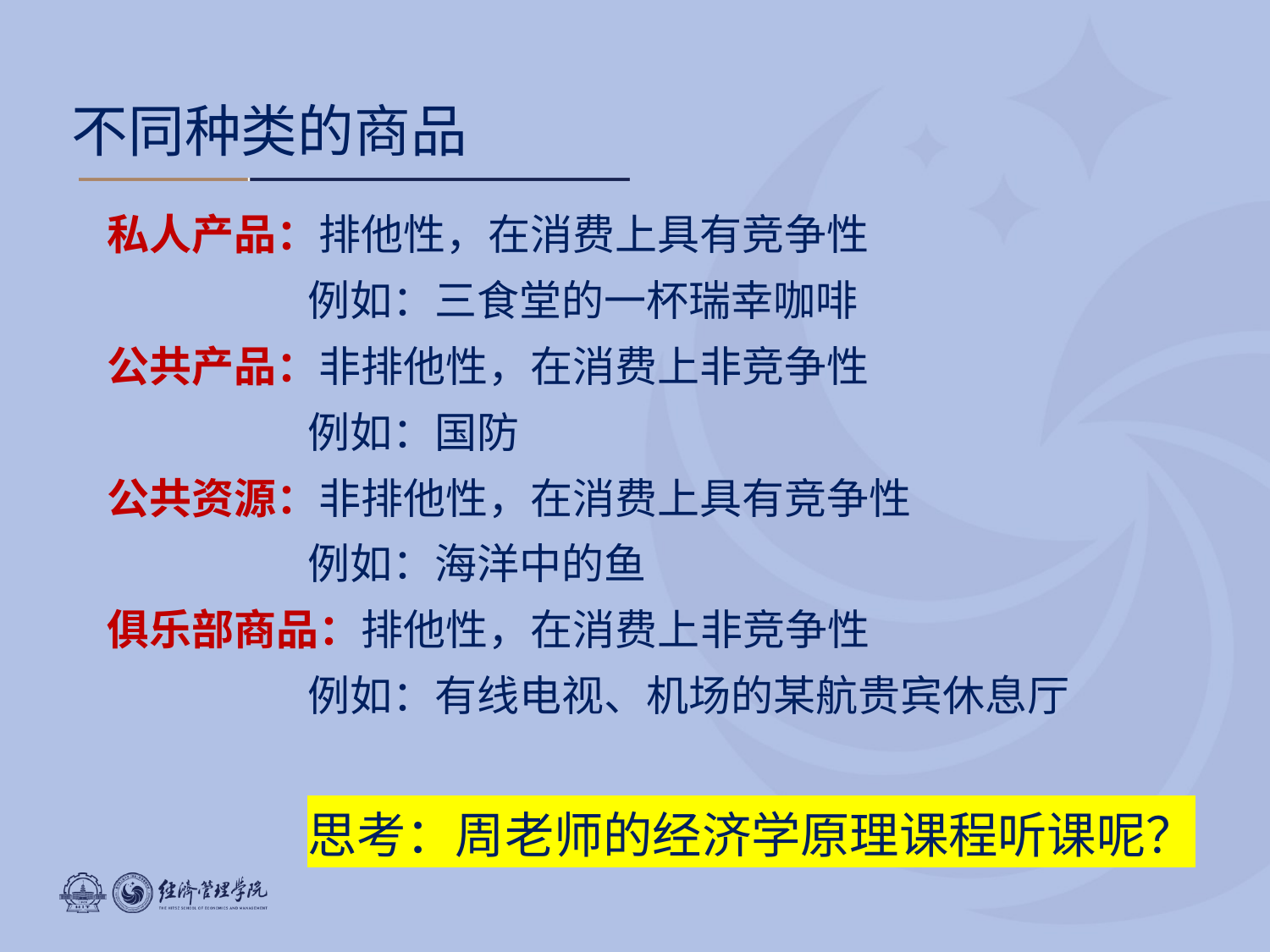

不同种类的商品
私人产品：排他性，在消费上具有竞争性
例如：三食堂的一杯瑞幸咖啡
公共产品：非排他性，在消费上非竞争性
例如：国防
公共资源：非排他性，在消费上具有竞争性
例如：海洋中的鱼
俱乐部商品：排他性，在消费上非竞争性
例如：有线电视、机场的某航贵宾休息厅

思考：周老师的经济学原理课程听课呢？